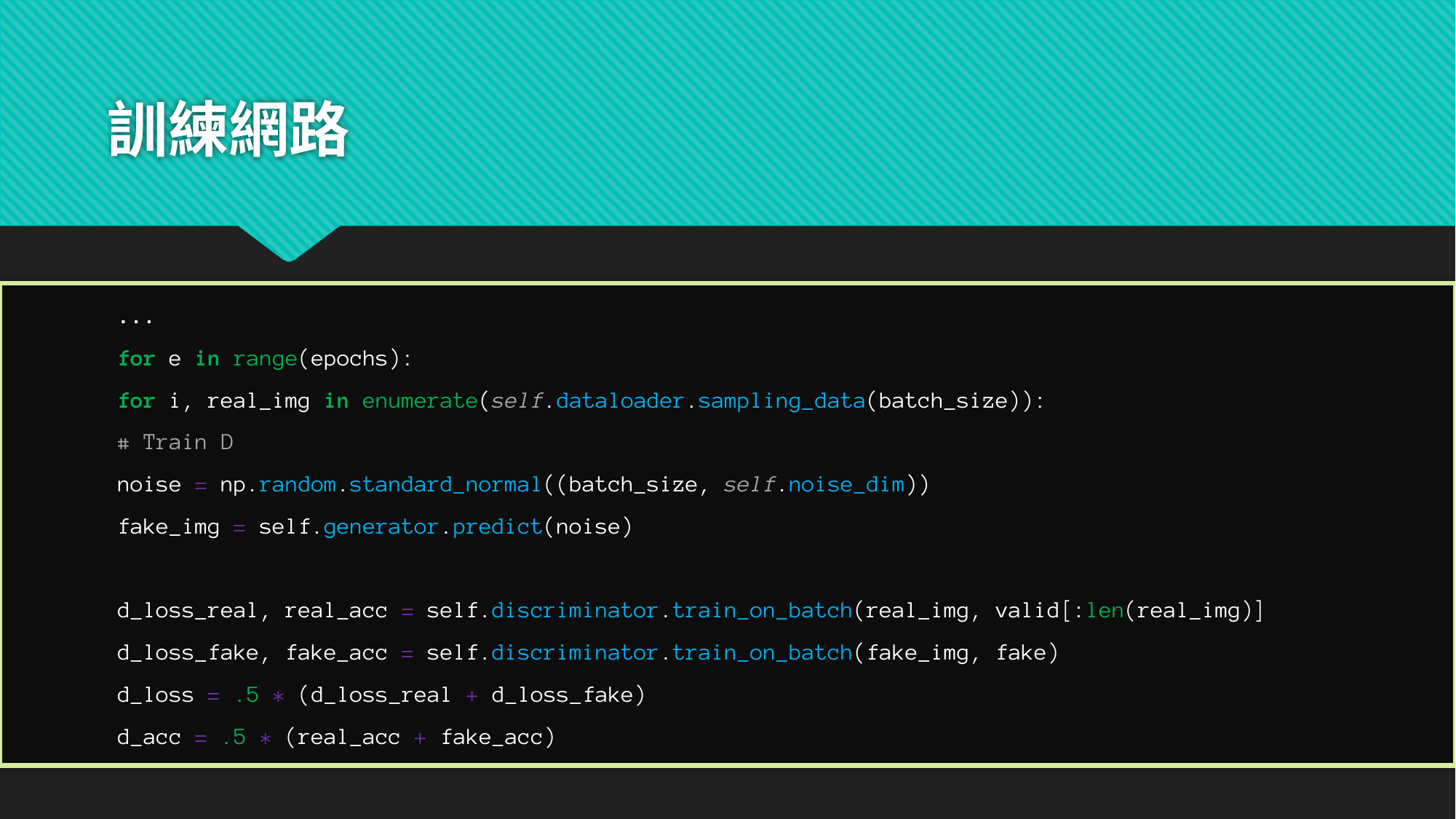

# 訓練網路
		...
		for e in range(epochs):
			for i, real_img in enumerate(self.dataloader.sampling_data(batch_size)):
				# Train D
				noise = np.random.standard_normal((batch_size, self.noise_dim))
				fake_img = self.generator.predict(noise)

				d_loss_real, real_acc = self.discriminator.train_on_batch(real_img, valid[:len(real_img)]
				d_loss_fake, fake_acc = self.discriminator.train_on_batch(fake_img, fake)
				d_loss = .5 * (d_loss_real + d_loss_fake)
				d_acc = .5 * (real_acc + fake_acc)